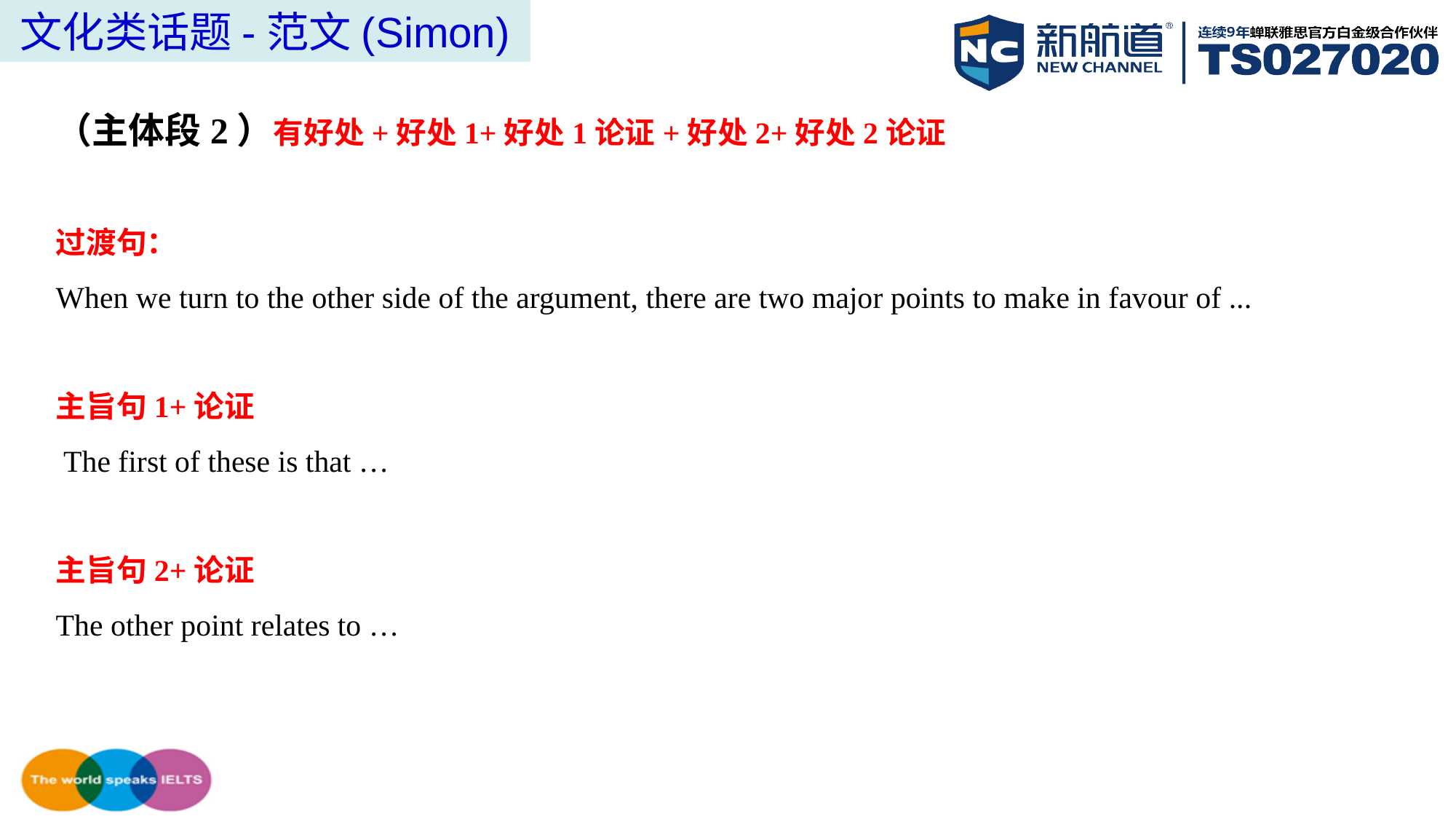

文化类话题-范文(Simon)
（主体段2）有好处+好处1+好处1论证+好处2+好处2论证

过渡句：
When we turn to the other side of the argument, there are two major points to make in favour of ...

主旨句1+论证
 The first of these is that …

主旨句2+论证
The other point relates to …